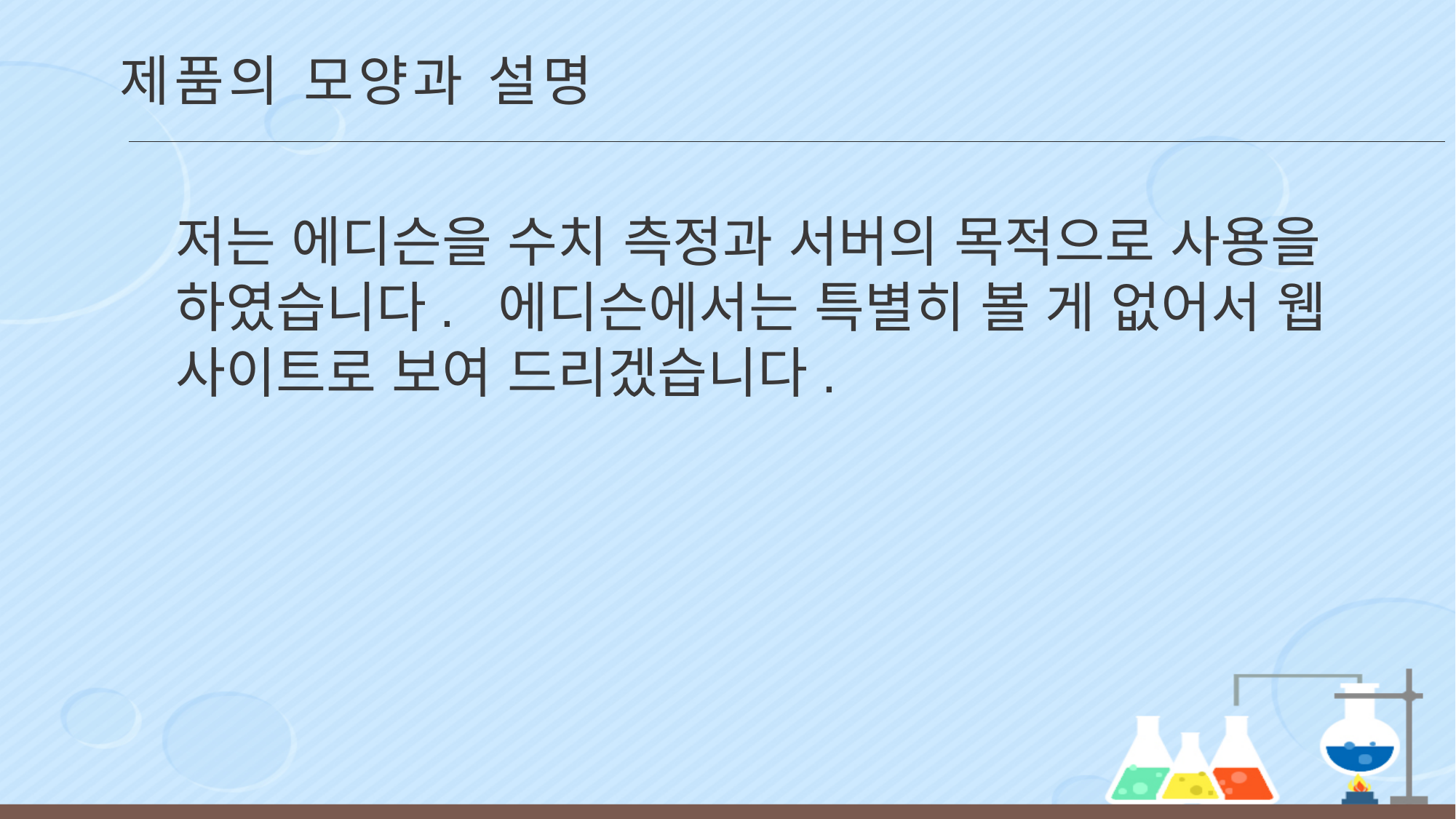

제품의 모양과 설명
저는 에디슨을 수치 측정과 서버의 목적으로 사용을 하였습니다.  에디슨에서는 특별히 볼 게 없어서 웹 사이트로 보여 드리겠습니다.